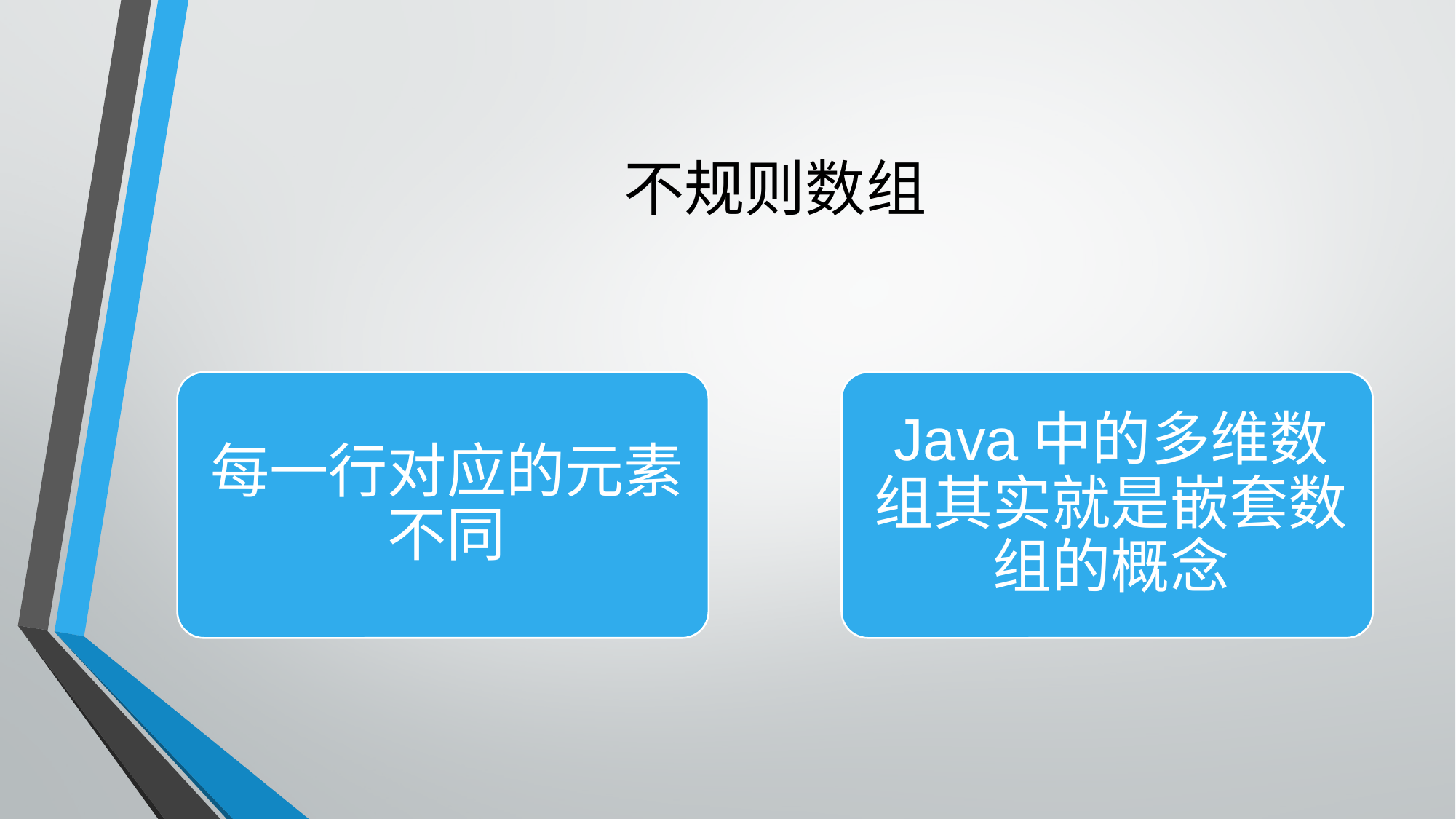

# 不规则数组
每一行对应的元素不同
Java中的多维数组其实就是嵌套数组的概念